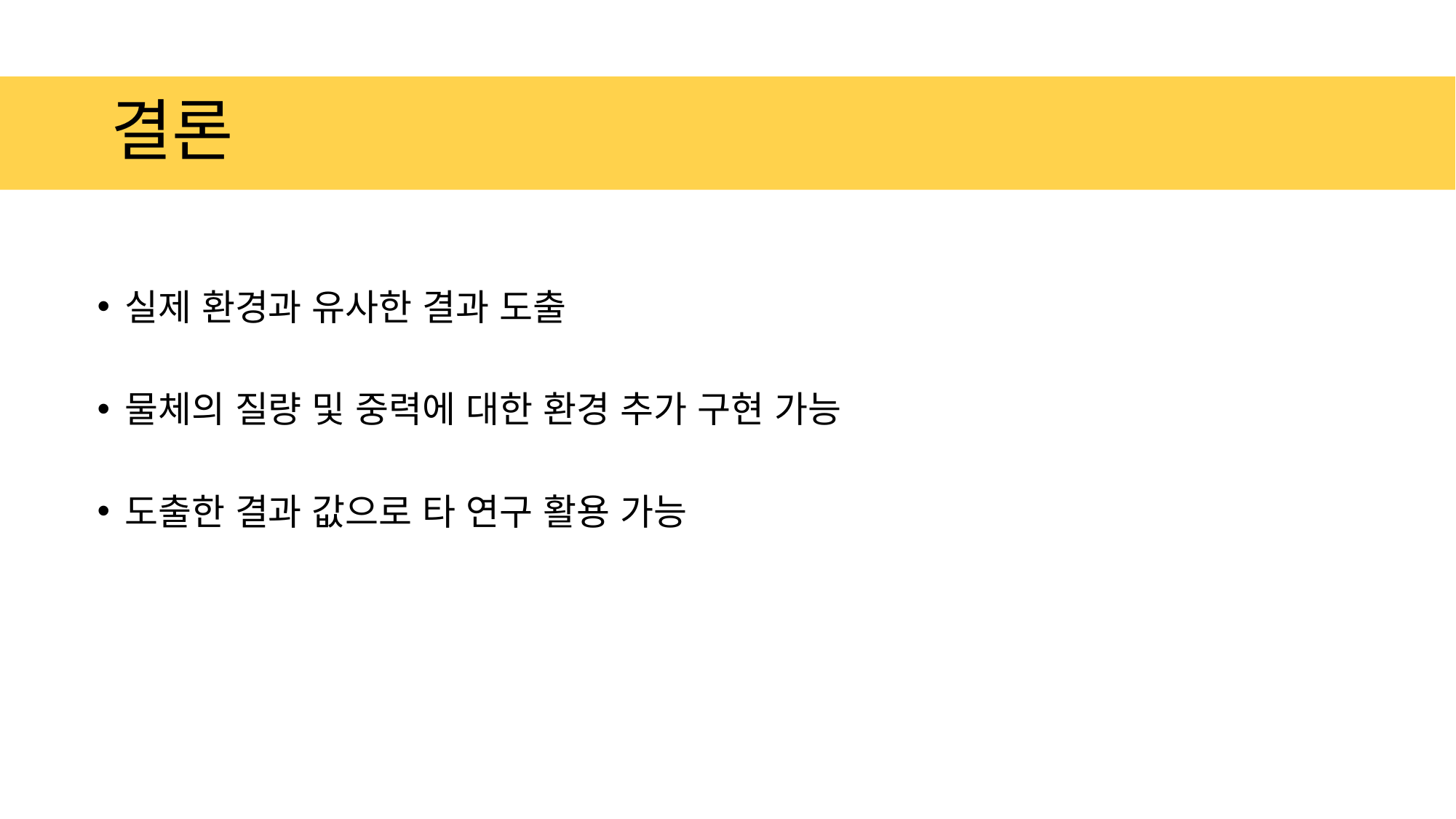

# 결론

실제 환경과 유사한 결과 도출
물체의 질량 및 중력에 대한 환경 추가 구현 가능
도출한 결과 값으로 타 연구 활용 가능